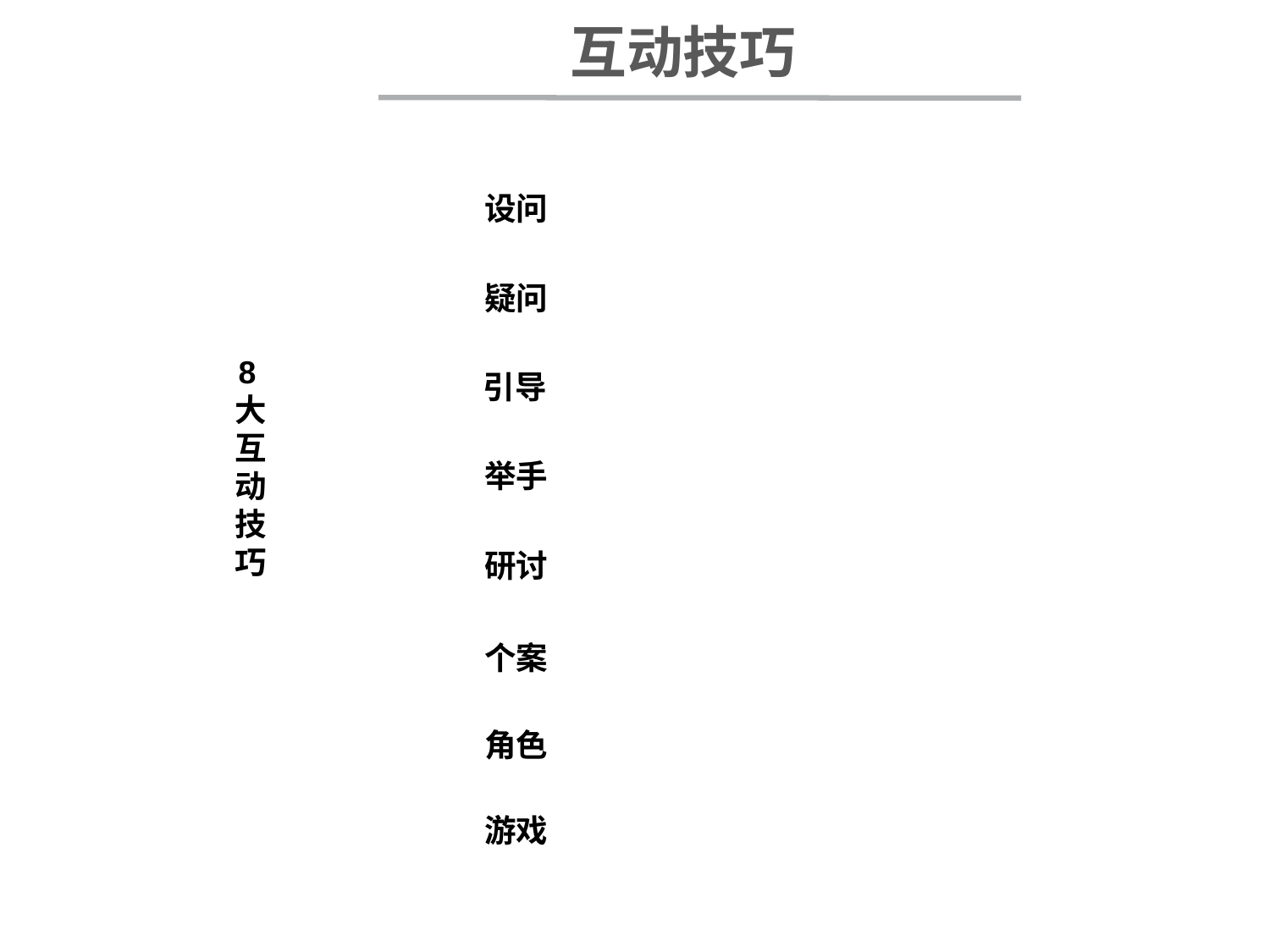

互动技巧
设问
疑问
引导
8大互动技巧
举手
研讨
个案
角色
游戏